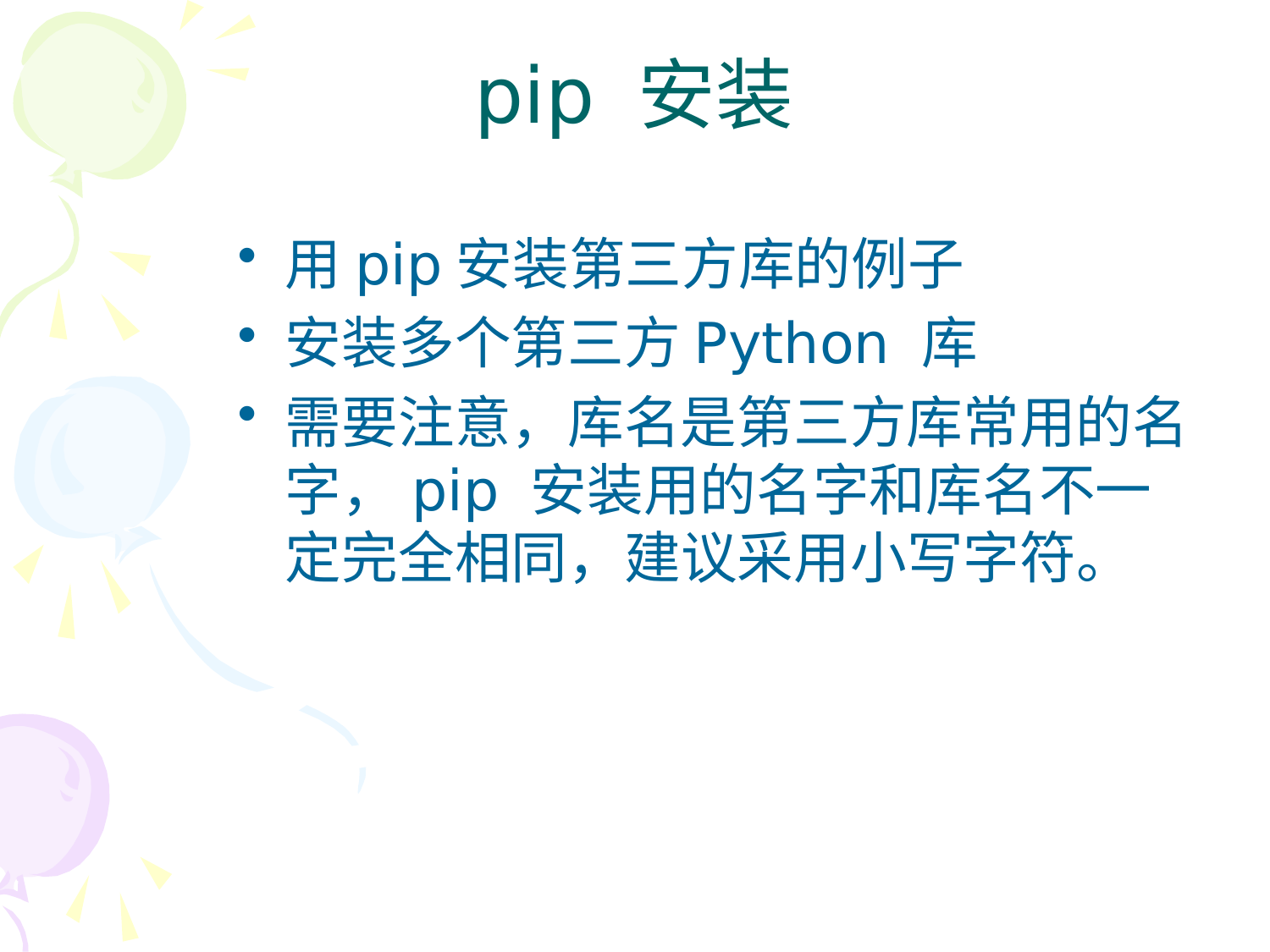

# pip 安装
用pip安装第三方库的例子
安装多个第三方Python 库
需要注意，库名是第三方库常用的名字，pip 安装用的名字和库名不一定完全相同，建议采用小写字符。